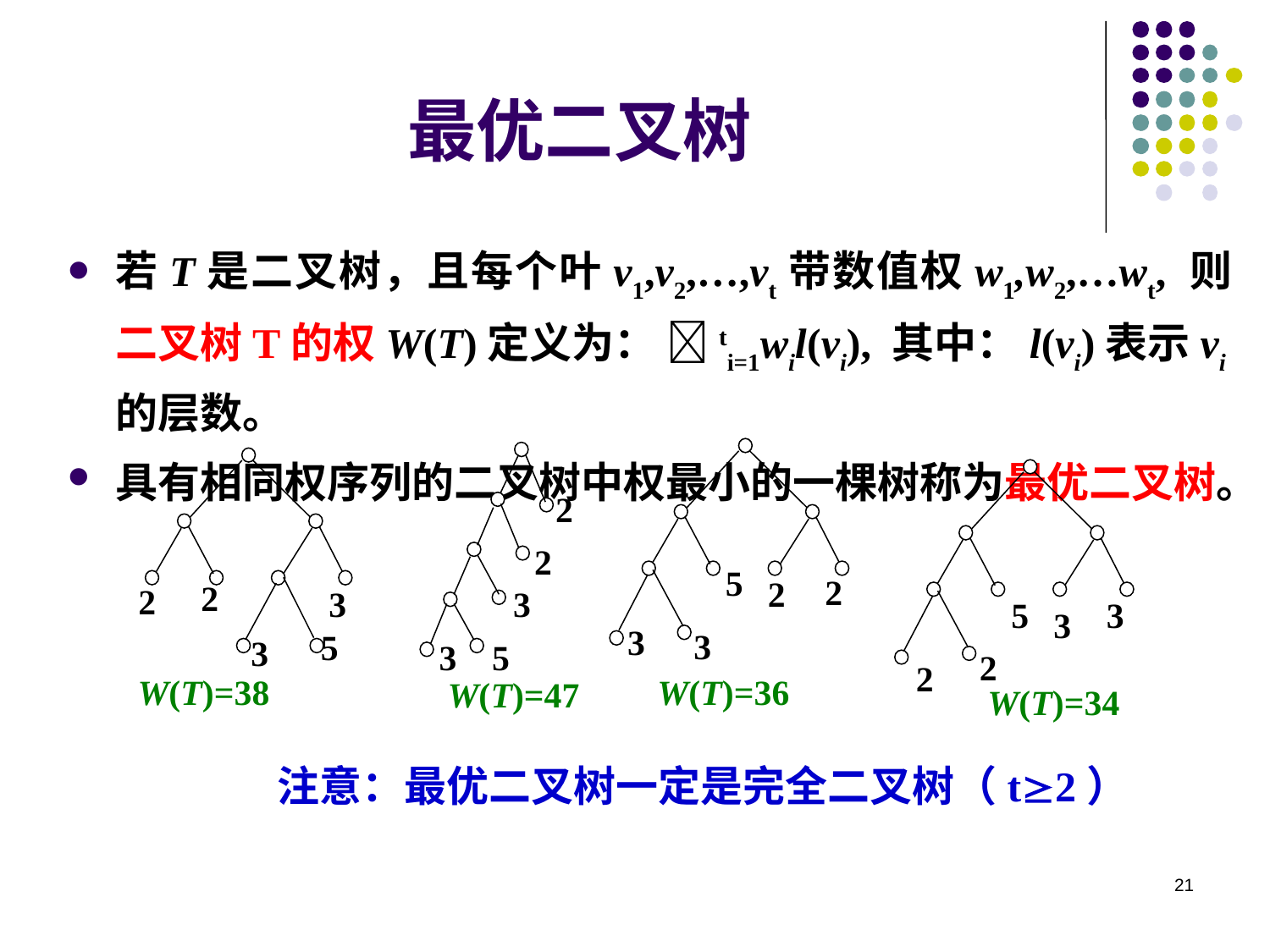

# 最优二叉树
若T是二叉树，且每个叶v1,v2,…,vt带数值权w1,w2,…wt, 则二叉树T的权W(T)定义为： Σti=1wil(vi), 其中：l(vi)表示vi的层数。
具有相同权序列的二叉树中权最小的一棵树称为最优二叉树。

2

2

2

5

2
2

2

3
3

5
3

3

3
3
5
3

3
5

2

2
W(T)=38
W(T)=36
W(T)=47
W(T)=34
注意：最优二叉树一定是完全二叉树（t≥2）
21